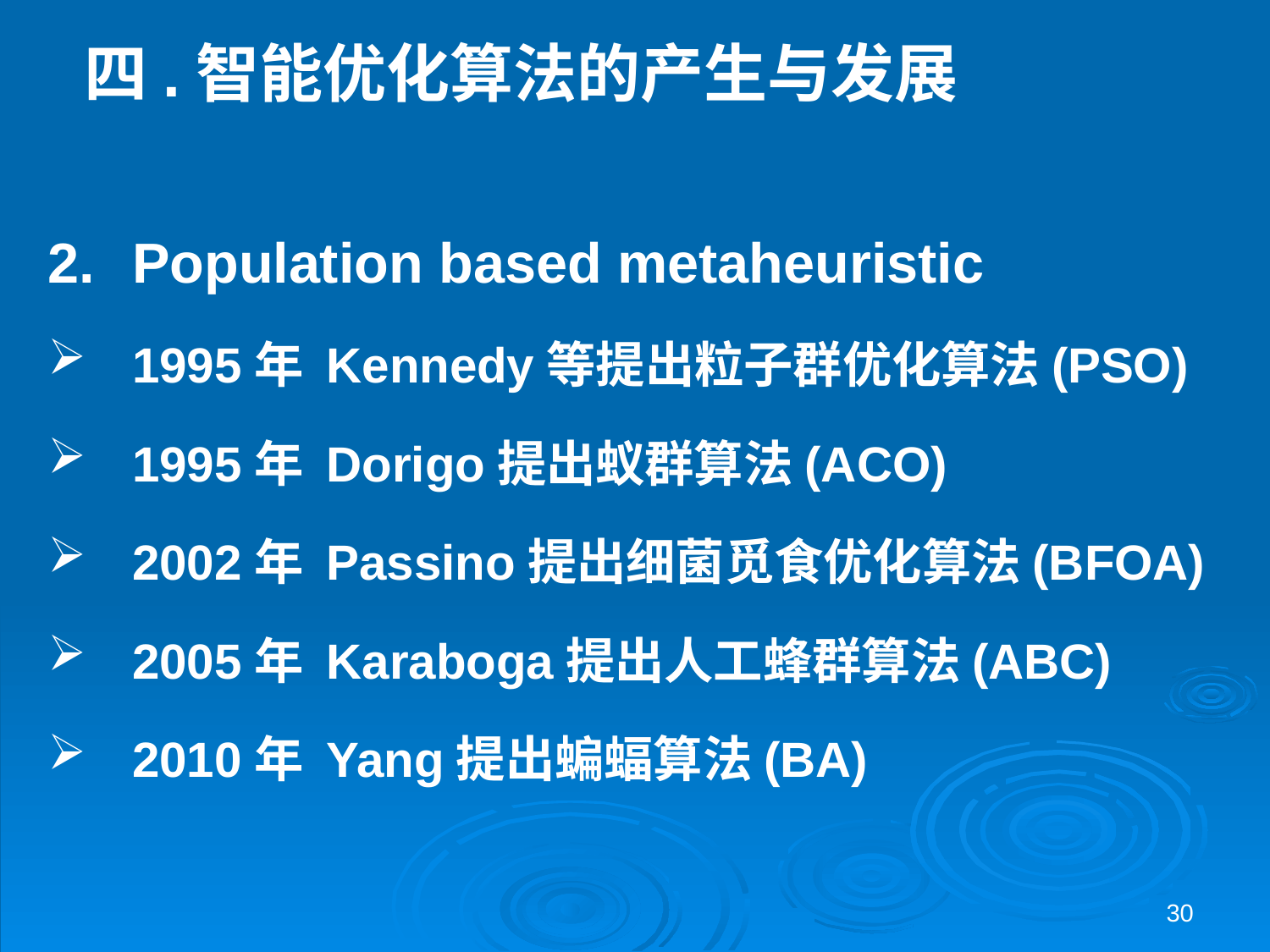

# 四.智能优化算法的产生与发展
Population based metaheuristic
1995年 Kennedy等提出粒子群优化算法(PSO)
1995年 Dorigo提出蚁群算法(ACO)
2002年 Passino提出细菌觅食优化算法(BFOA)
2005年 Karaboga提出人工蜂群算法(ABC)
2010年 Yang提出蝙蝠算法(BA)
30